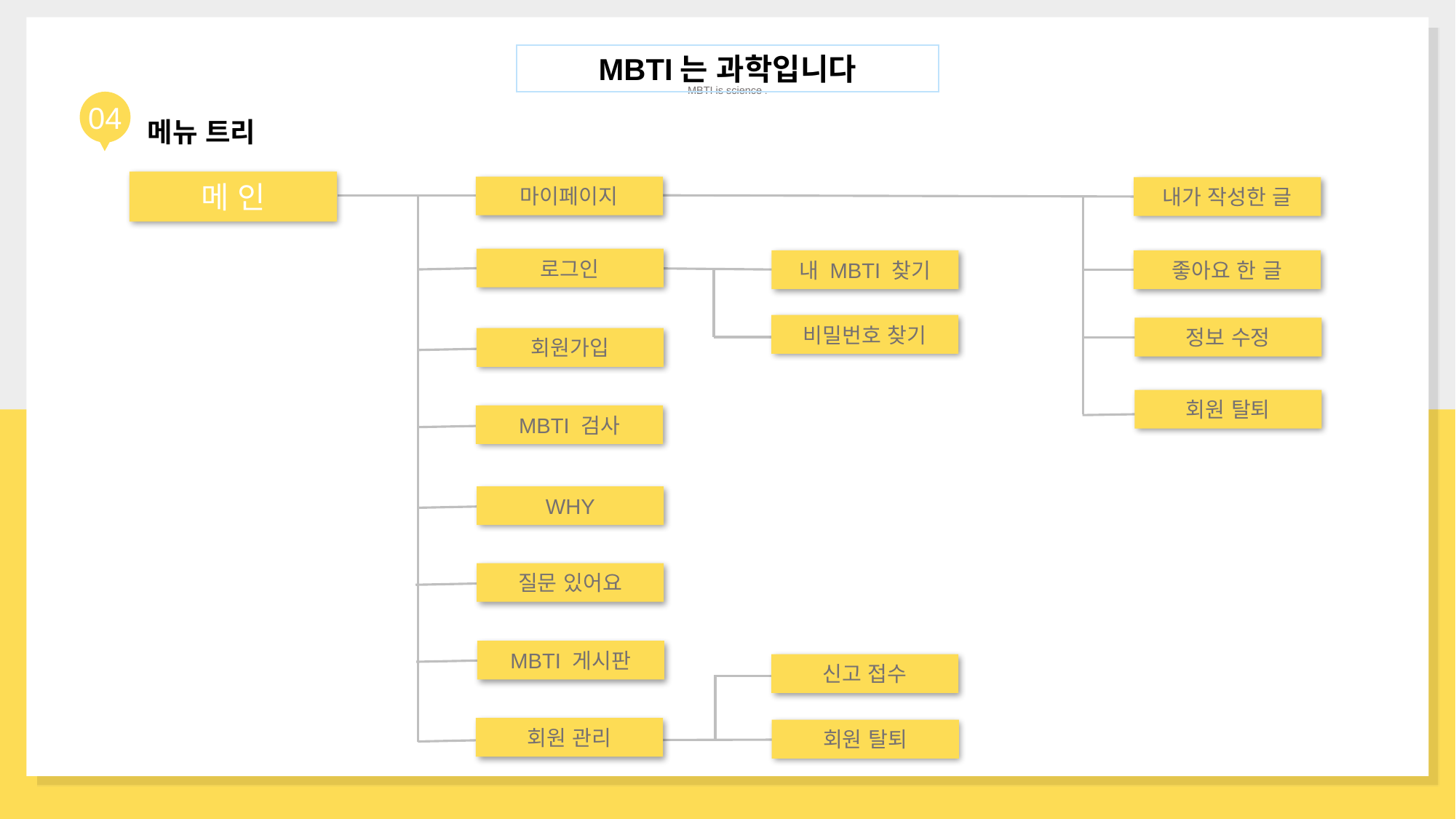

MBTI is science .
MBTI는 과학입니다
04
메뉴 트리
메 인
마이페이지
내가 작성한 글
로그인
내 MBTI 찾기
좋아요 한 글
비밀번호 찾기
정보 수정
회원가입
회원 탈퇴
MBTI 검사
WHY
질문 있어요
MBTI 게시판
신고 접수
회원 관리
회원 탈퇴